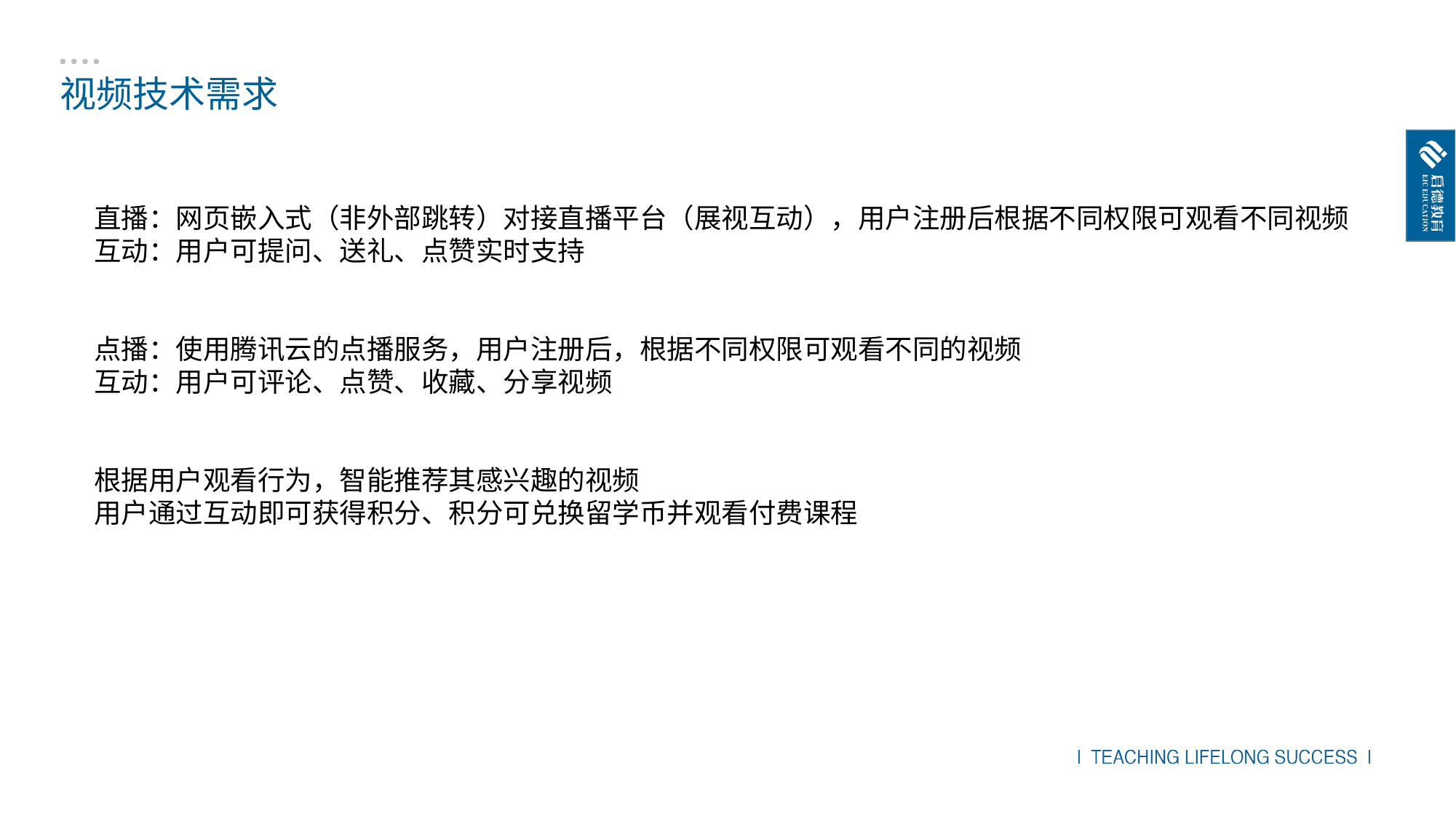

视频技术需求

直播：网页嵌入式（非外部跳转）对接直播平台（展视互动），用户注册后根据不同权限可观看不同视频
互动：用户可提问、送礼、点赞实时支持

点播：使用腾讯云的点播服务，用户注册后，根据不同权限可观看不同的视频
互动：用户可评论、点赞、收藏、分享视频

根据用户观看行为，智能推荐其感兴趣的视频
用户通过互动即可获得积分、积分可兑换留学币并观看付费课程